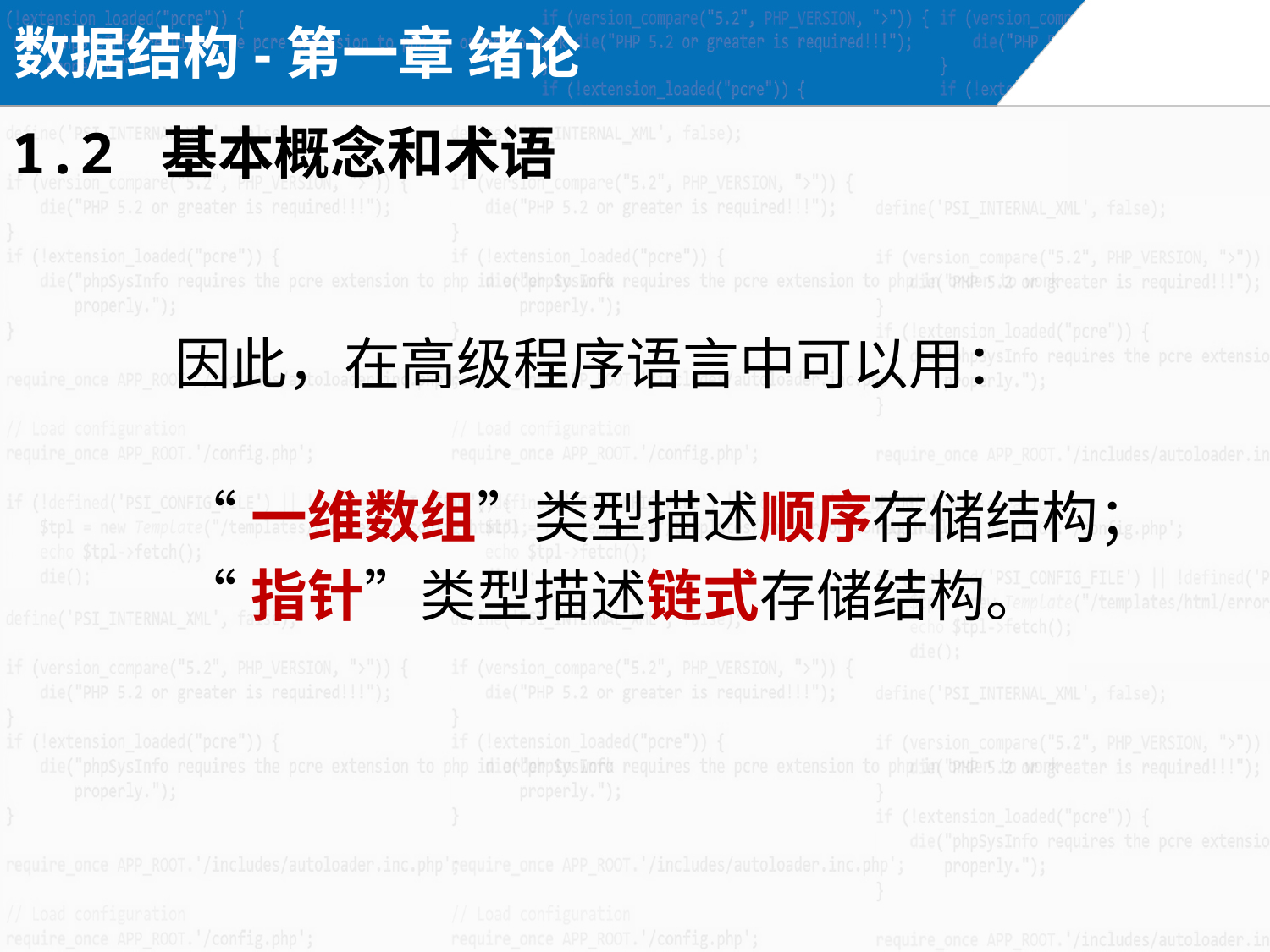

数据结构-第一章 绪论
1.2 基本概念和术语
因此，在高级程序语言中可以用：
“一维数组”类型描述顺序存储结构；
“指针”类型描述链式存储结构。